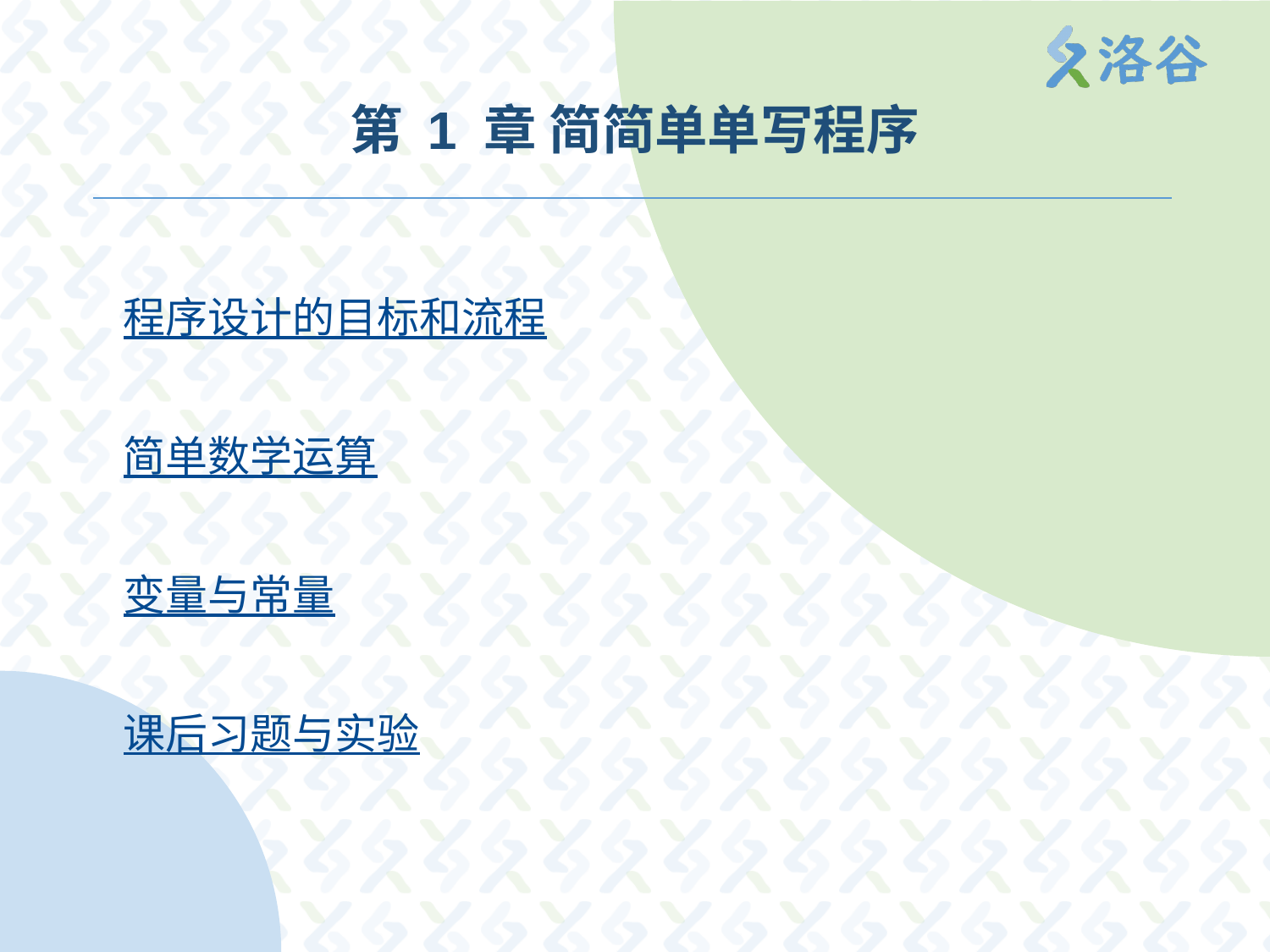

# 第 1 章 简简单单写程序
程序设计的目标和流程

简单数学运算

变量与常量

课后习题与实验